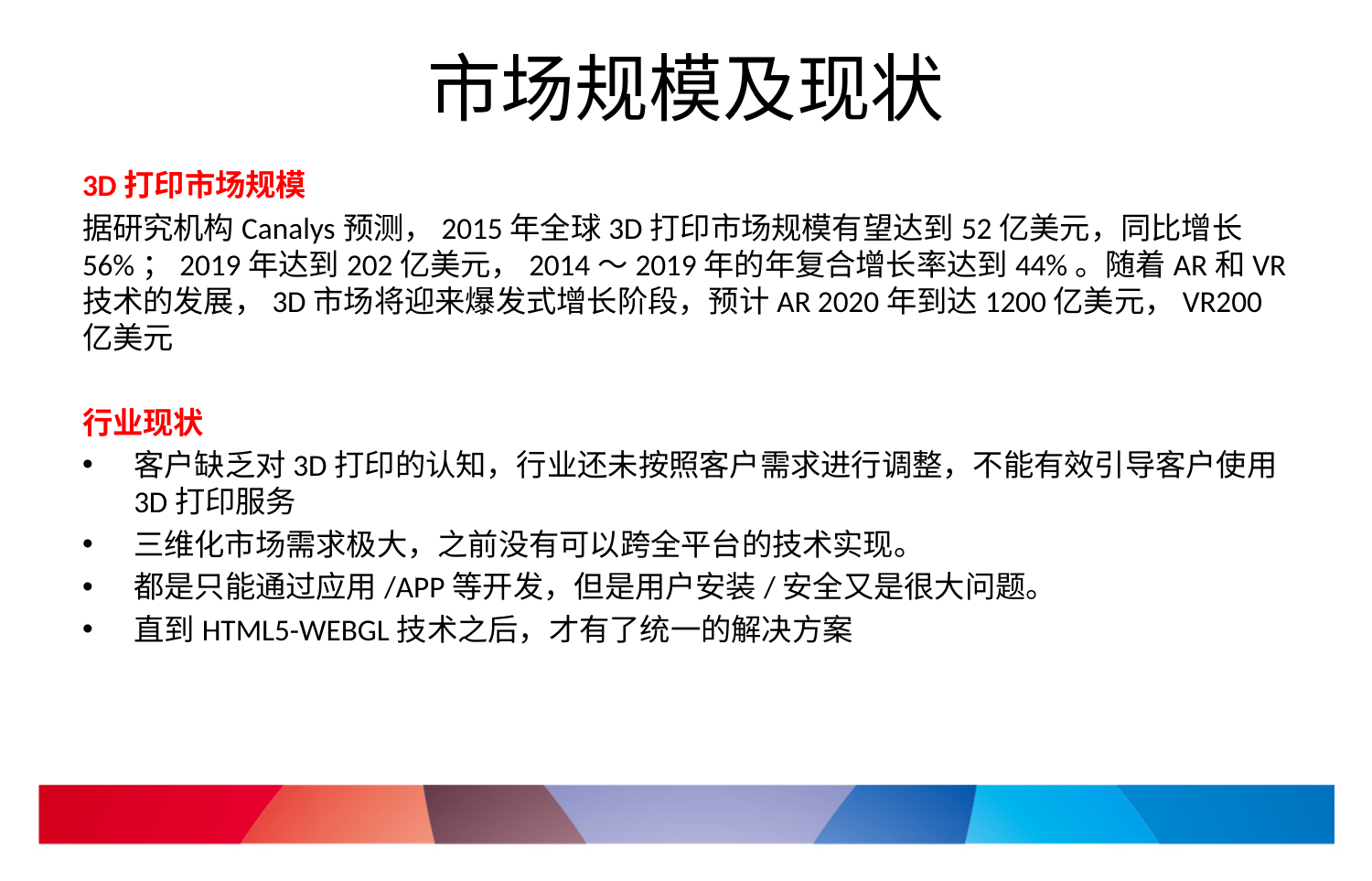

# 市场规模及现状
3D打印市场规模
据研究机构Canalys预测，2015年全球3D打印市场规模有望达到52亿美元，同比增长56%；2019年达到202亿美元，2014～2019年的年复合增长率达到44%。随着AR和VR技术的发展，3D市场将迎来爆发式增长阶段，预计AR 2020年到达1200亿美元，VR200亿美元

行业现状
客户缺乏对3D打印的认知，行业还未按照客户需求进行调整，不能有效引导客户使用3D打印服务
三维化市场需求极大，之前没有可以跨全平台的技术实现。
都是只能通过应用/APP等开发，但是用户安装/安全又是很大问题。
直到HTML5-WEBGL技术之后，才有了统一的解决方案